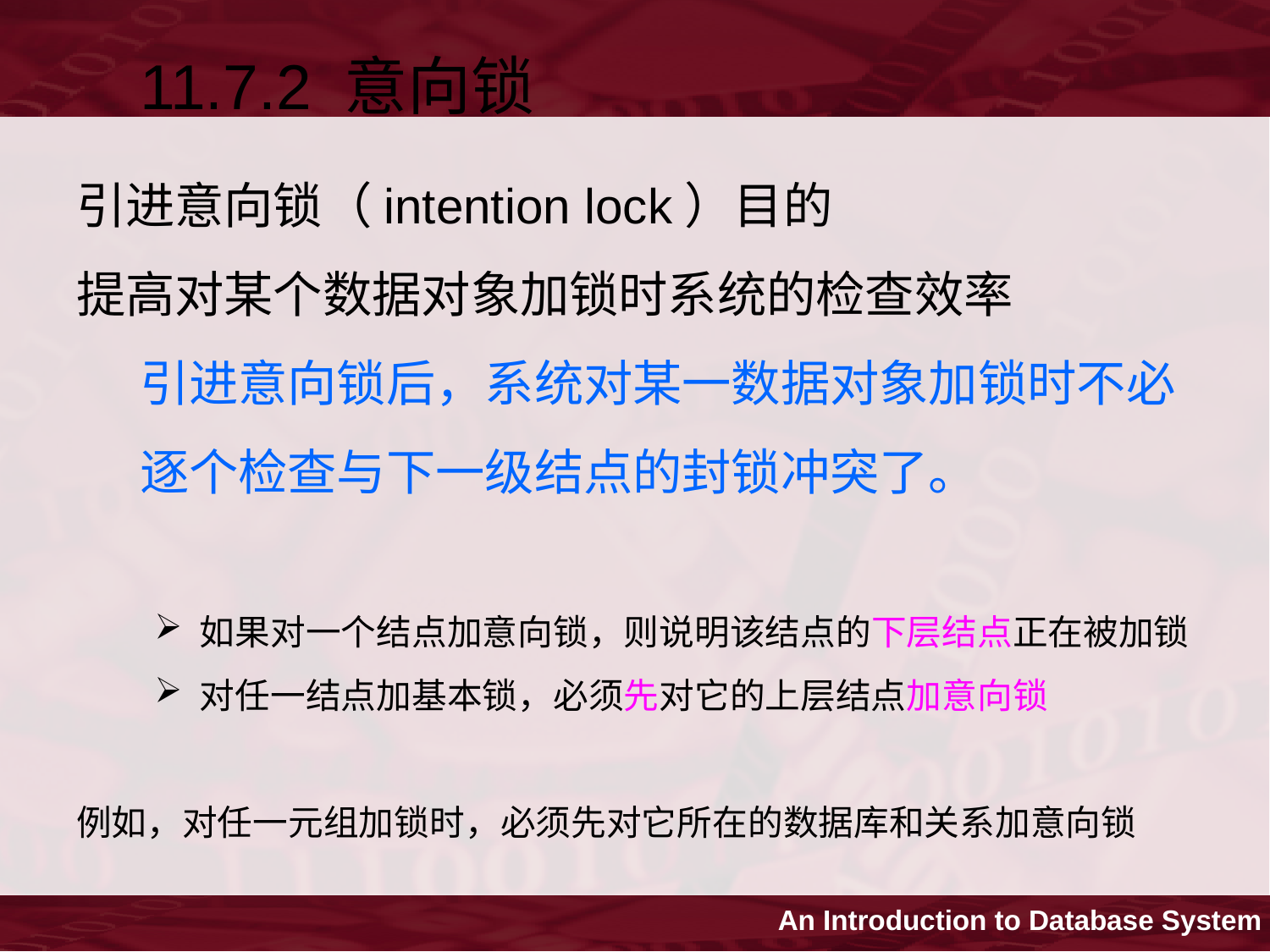

11.7.2 意向锁
引进意向锁（intention lock）目的
提高对某个数据对象加锁时系统的检查效率
引进意向锁后，系统对某一数据对象加锁时不必逐个检查与下一级结点的封锁冲突了。

如果对一个结点加意向锁，则说明该结点的下层结点正在被加锁
对任一结点加基本锁，必须先对它的上层结点加意向锁

例如，对任一元组加锁时，必须先对它所在的数据库和关系加意向锁